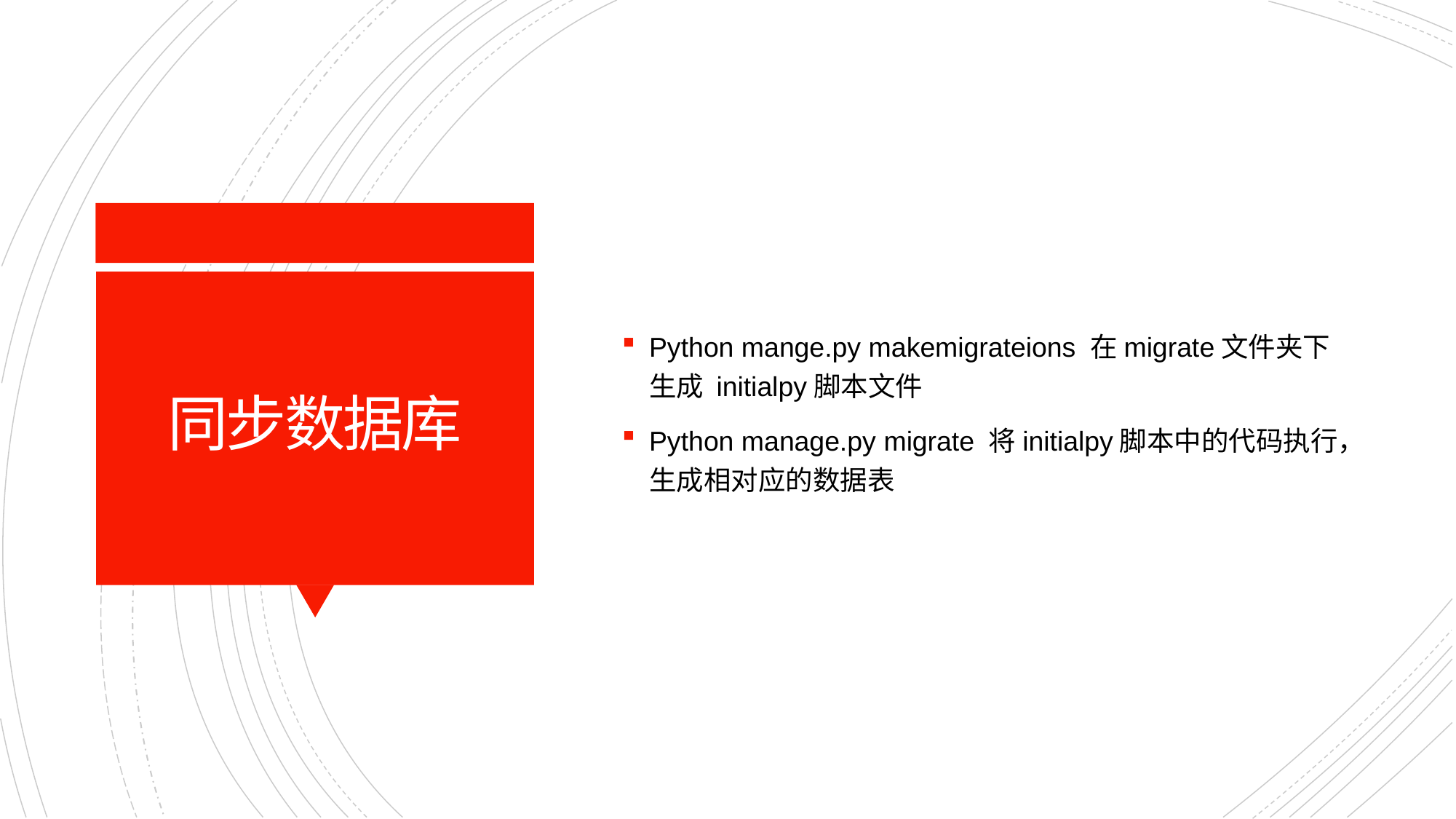

Python mange.py makemigrateions 在migrate文件夹下生成 initialpy脚本文件
Python manage.py migrate 将initialpy脚本中的代码执行，生成相对应的数据表
# 同步数据库